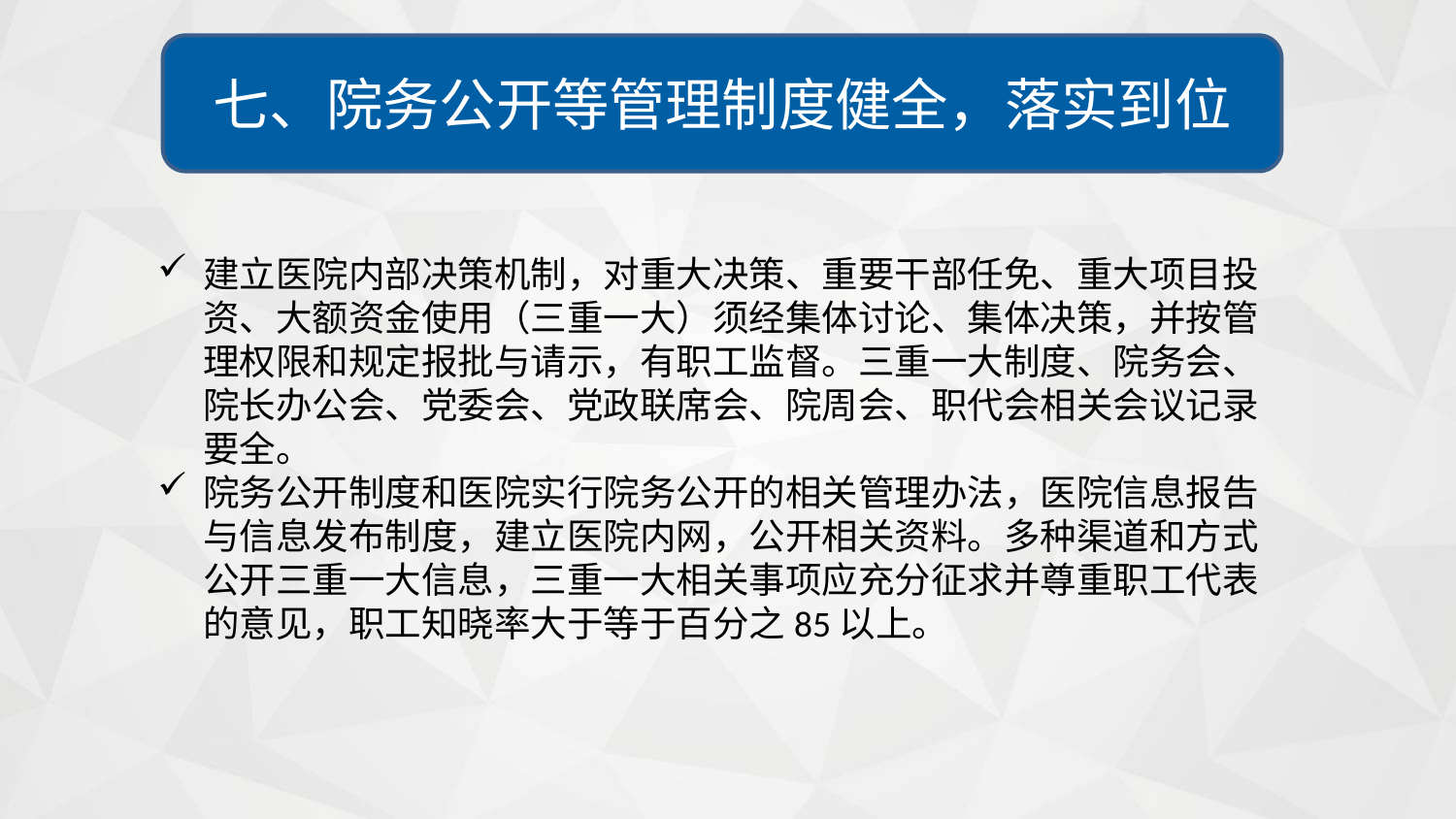

七、院务公开等管理制度健全，落实到位
建立医院内部决策机制，对重大决策、重要干部任免、重大项目投资、大额资金使用（三重一大）须经集体讨论、集体决策，并按管理权限和规定报批与请示，有职工监督。三重一大制度、院务会、院长办公会、党委会、党政联席会、院周会、职代会相关会议记录要全。
院务公开制度和医院实行院务公开的相关管理办法，医院信息报告与信息发布制度，建立医院内网，公开相关资料。多种渠道和方式公开三重一大信息，三重一大相关事项应充分征求并尊重职工代表的意见，职工知晓率大于等于百分之85以上。